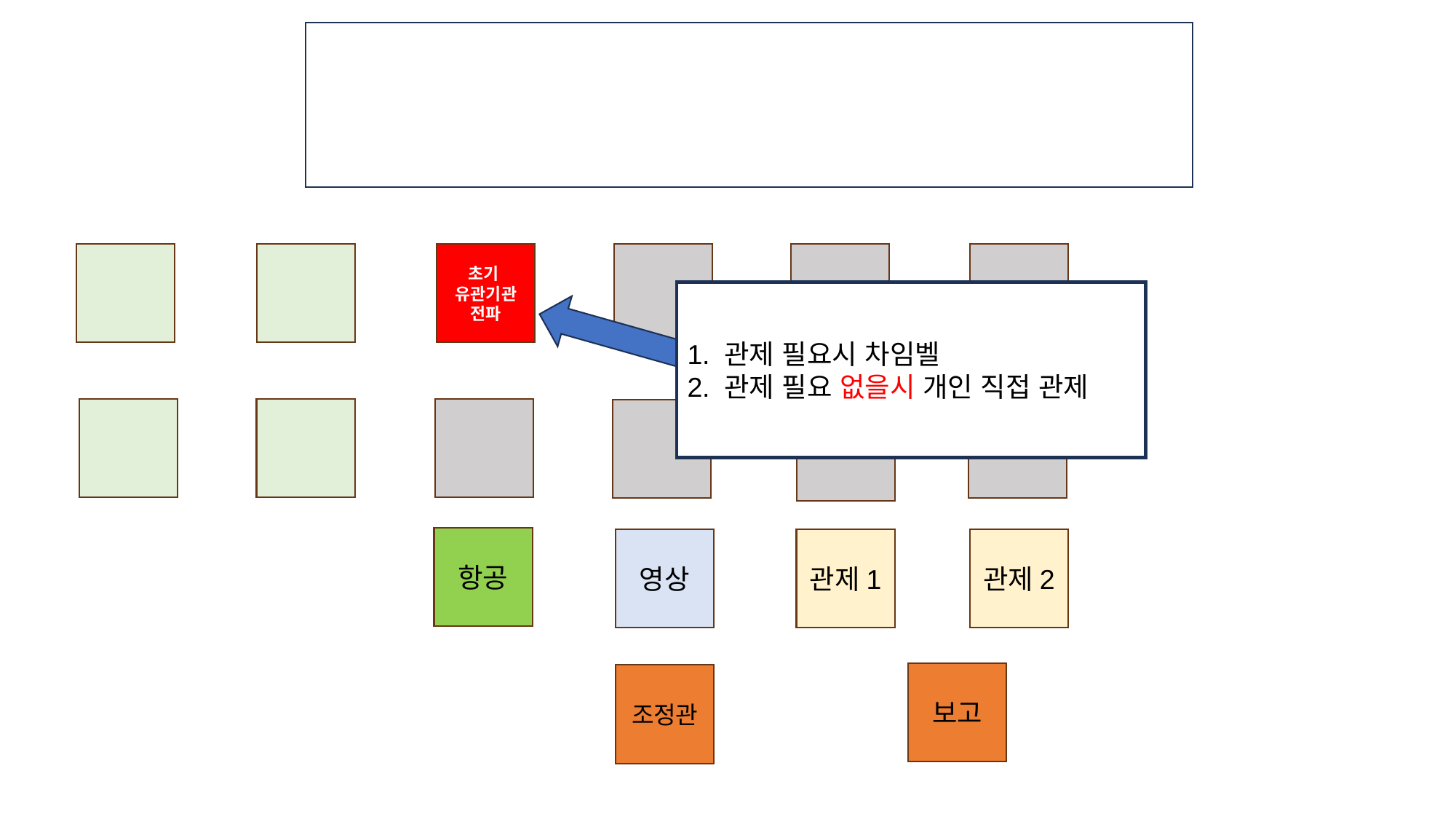

초기
유관기관 전파

1. 관제 필요시 차임벨
2. 관제 필요 없을시 개인 직접 관제

항공
관제1
관제2
영상
보고
조정관